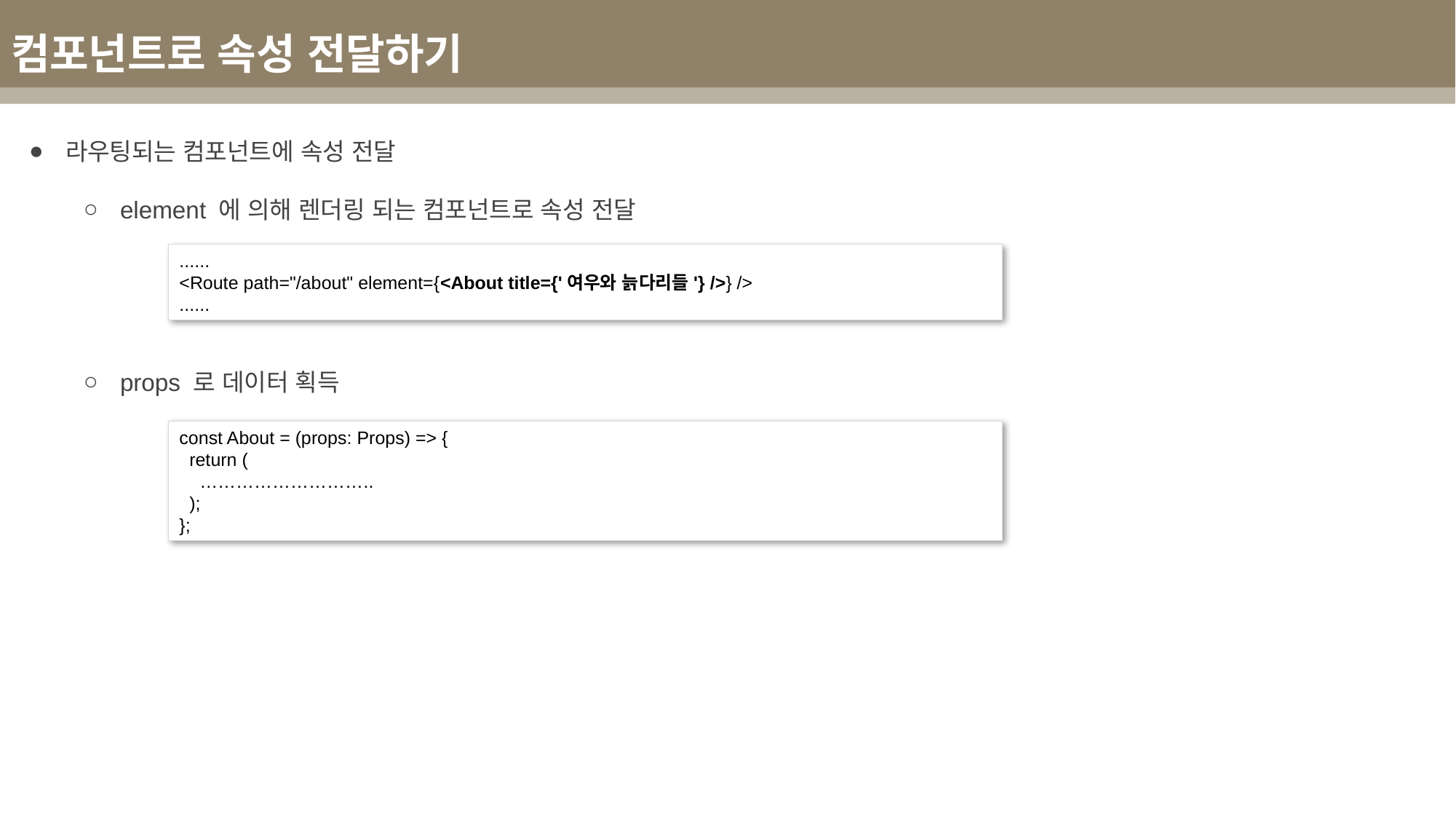

컴포넌트로 속성 전달하기
라우팅되는 컴포넌트에 속성 전달
element 에 의해 렌더링 되는 컴포넌트로 속성 전달

props 로 데이터 획득
......
<Route path="/about" element={<About title={'여우와 늙다리들'} />} />
......
const About = (props: Props) => {
  return (
    ………………………..
  );
};